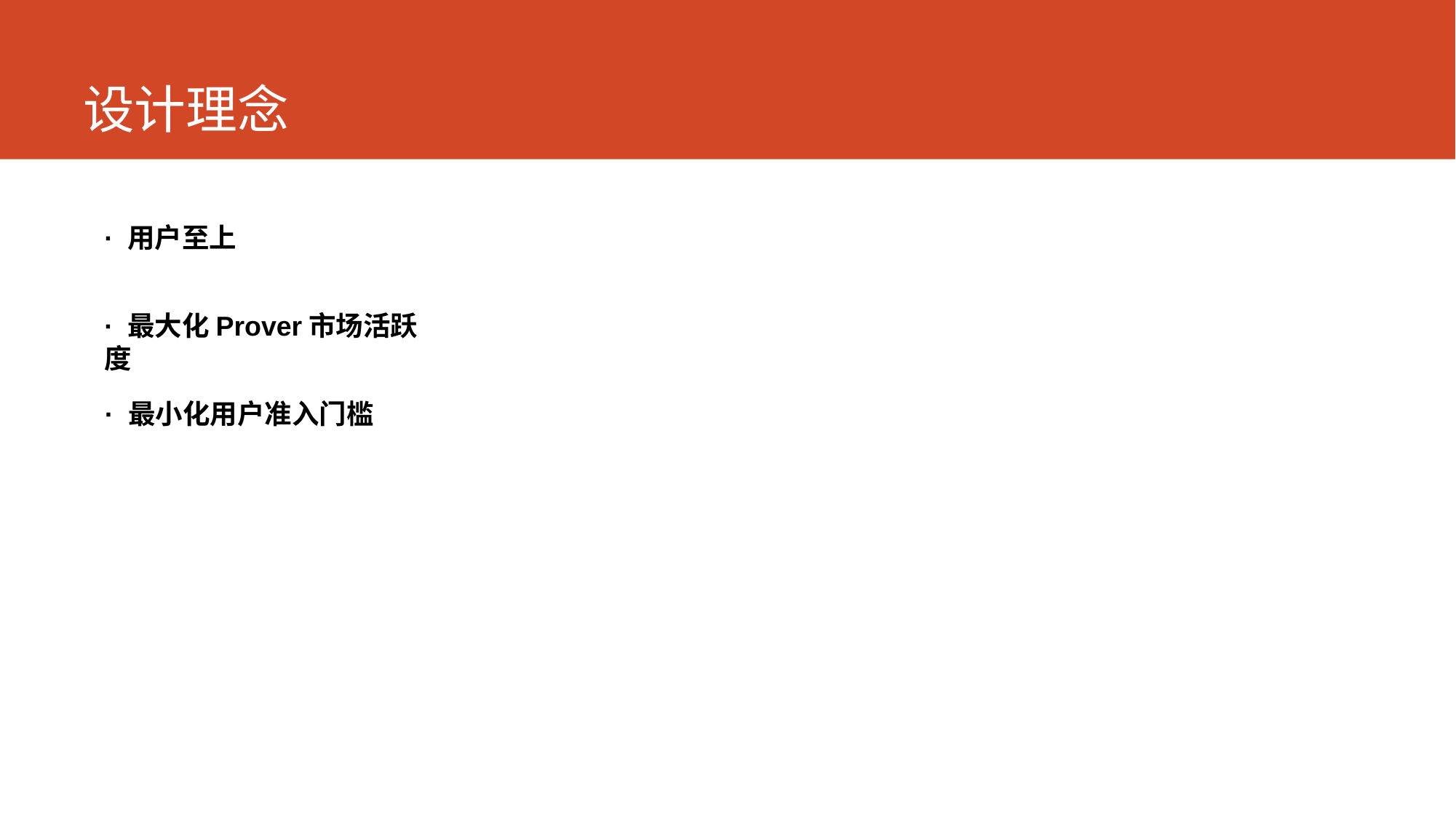

# 设计理念
· 用户至上
· 最大化Prover市场活跃度
· 最小化用户准入门槛